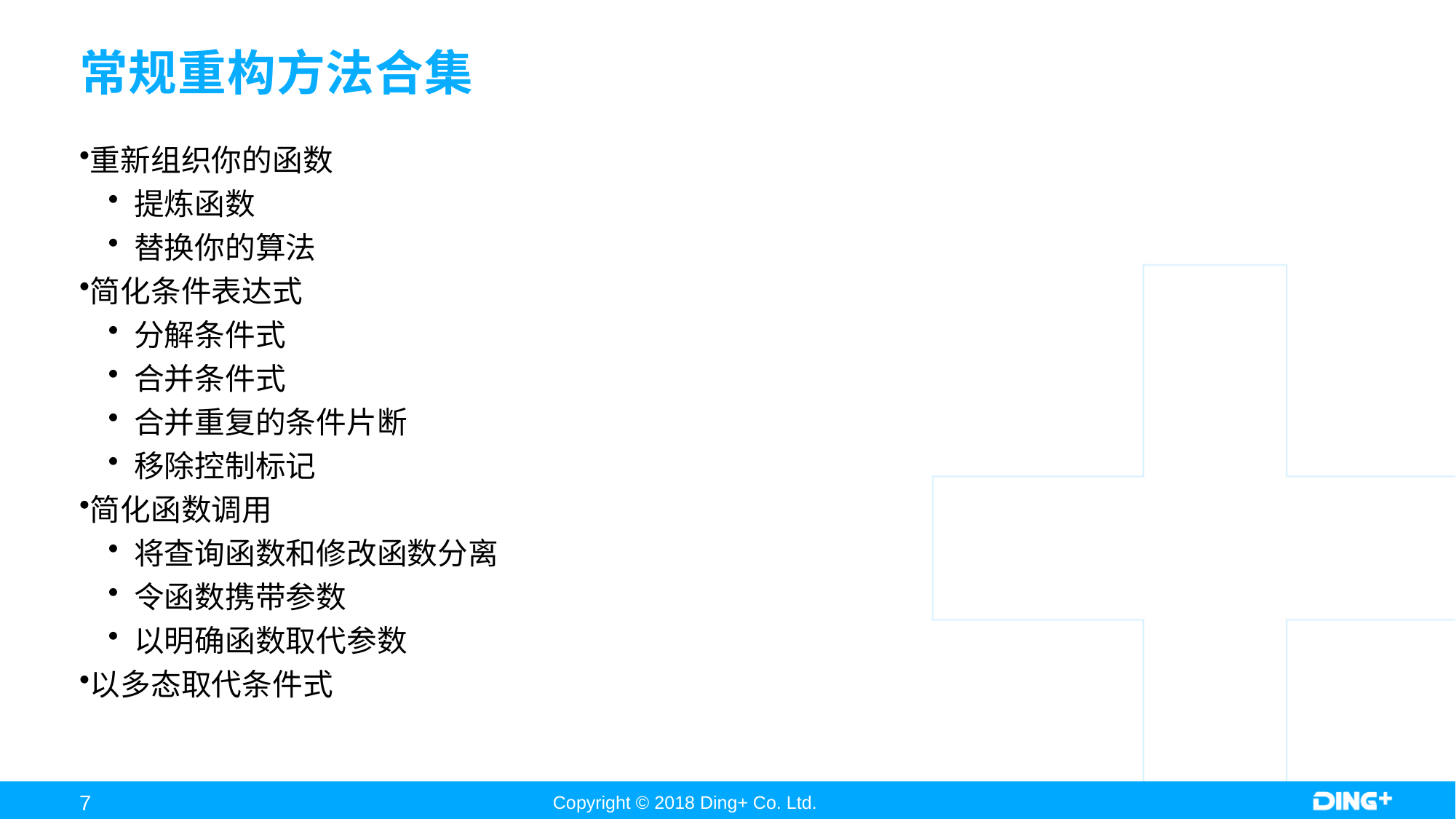

# 常规重构方法合集
重新组织你的函数
提炼函数
替换你的算法
简化条件表达式
分解条件式
合并条件式
合并重复的条件片断
移除控制标记
简化函数调用
将查询函数和修改函数分离
令函数携带参数
以明确函数取代参数
以多态取代条件式
7
Copyright © 2018 Ding+ Co. Ltd.